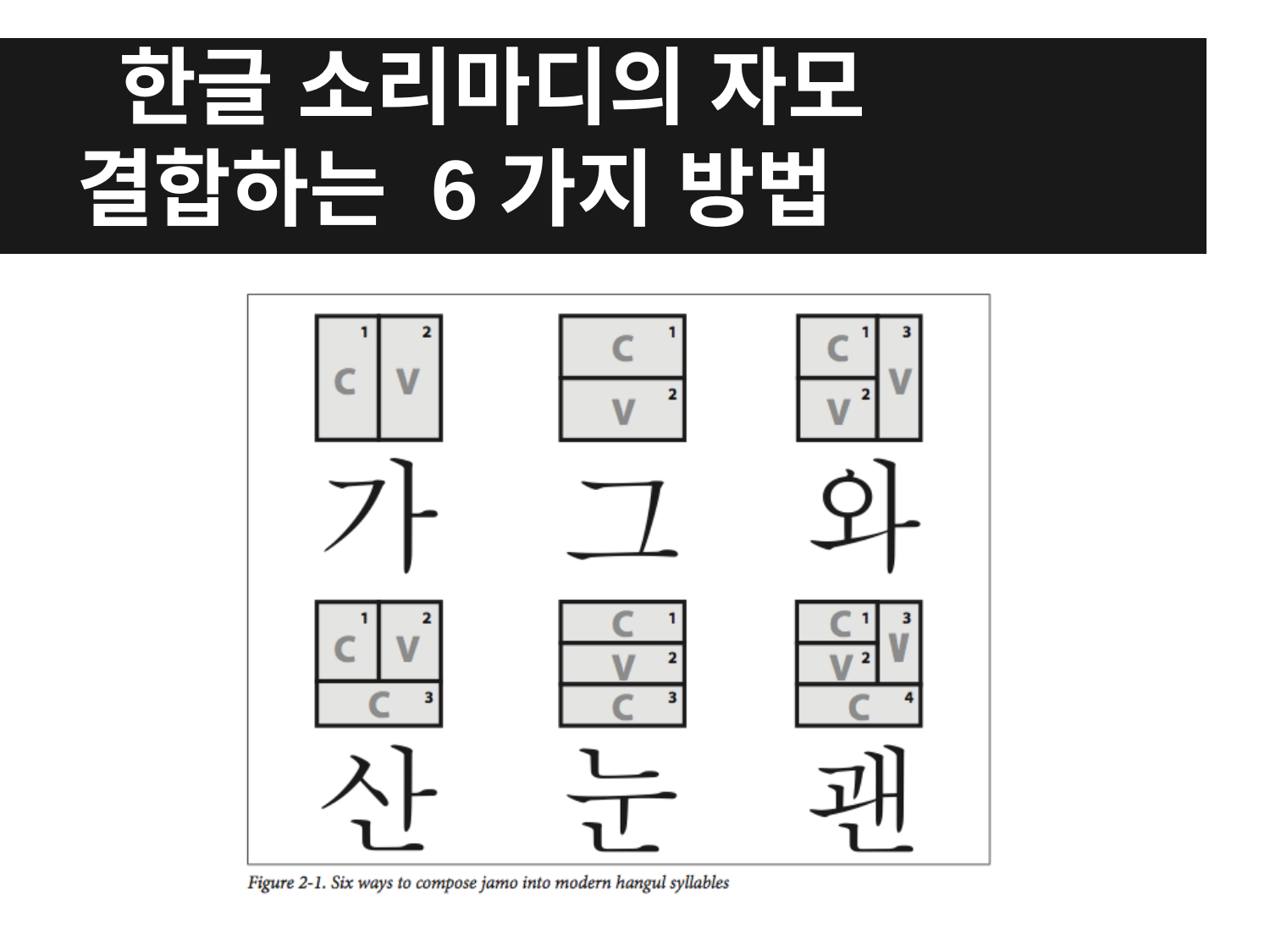

# 한글 소리마디의 자모 결합하는 6가지 방법